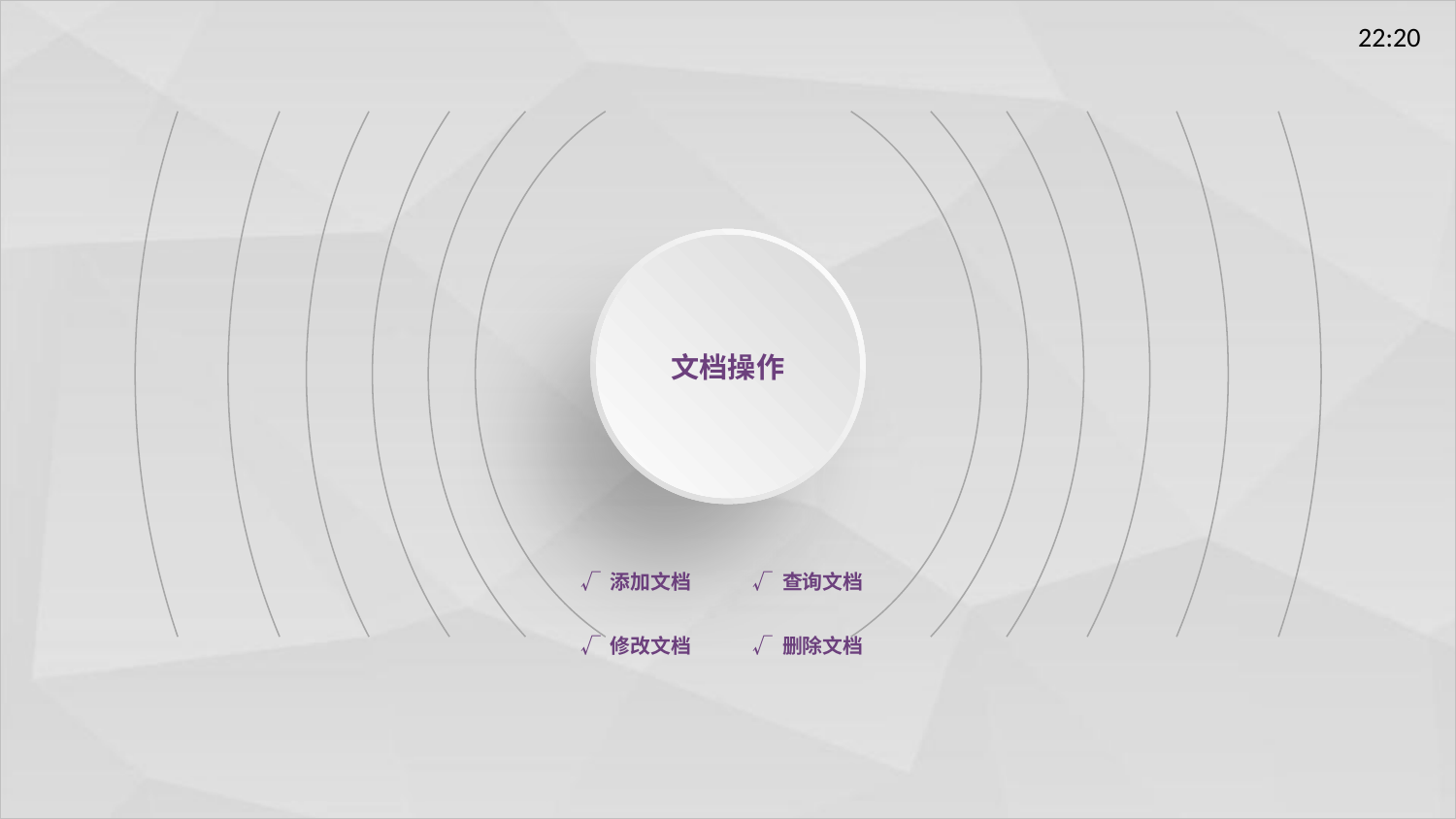

文档操作
√ 添加文档
√ 查询文档
√ 修改文档
√ 删除文档